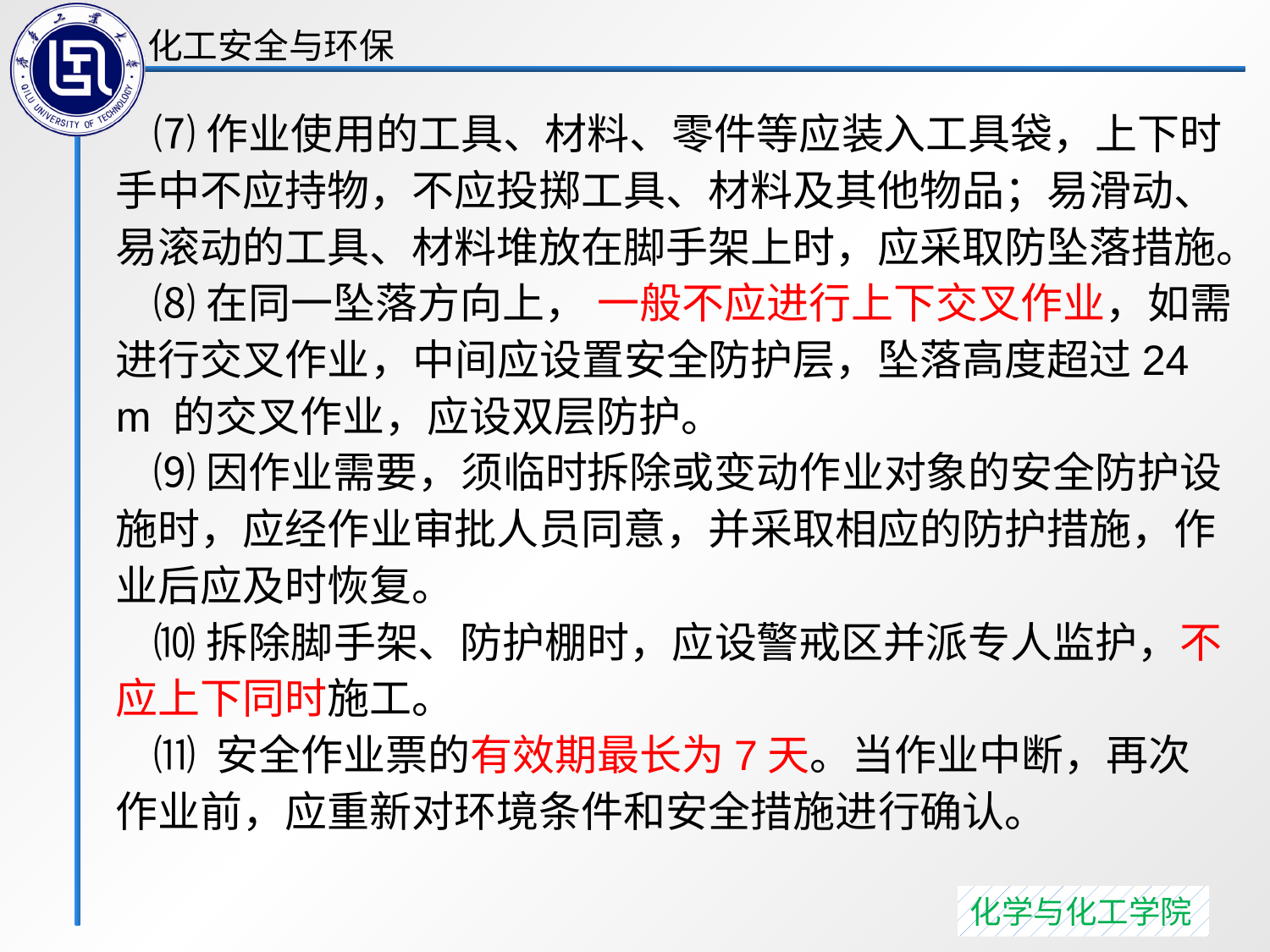

⑺作业使用的工具、材料、零件等应装入工具袋，上下时手中不应持物，不应投掷工具、材料及其他物品；易滑动、易滚动的工具、材料堆放在脚手架上时，应采取防坠落措施。
    ⑻在同一坠落方向上， 一般不应进行上下交叉作业，如需进行交叉作业，中间应设置安全防护层，坠落高度超过24 m 的交叉作业，应设双层防护。
    ⑼因作业需要，须临时拆除或变动作业对象的安全防护设施时，应经作业审批人员同意，并采取相应的防护措施，作业后应及时恢复。
    ⑽拆除脚手架、防护棚时，应设警戒区并派专人监护，不应上下同时施工。
    ⑾ 安全作业票的有效期最长为7天。当作业中断，再次作业前，应重新对环境条件和安全措施进行确认。